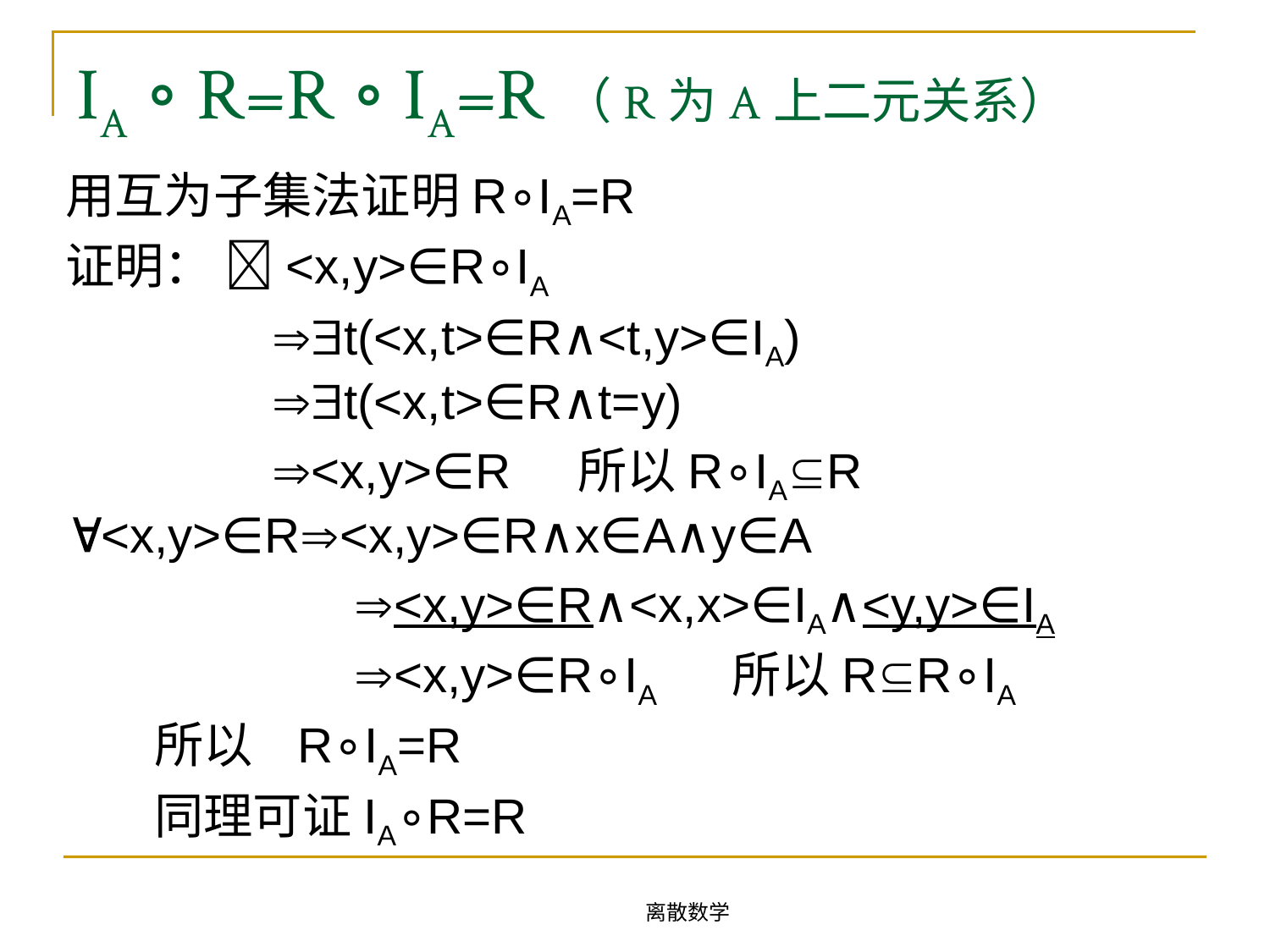

# IA ∘ R=R ∘ IA=R（R为A上二元关系）
用互为子集法证明R∘IA=R
证明： ∀<x,y>∈R∘IA
               ⇒∃t(<x,t>∈R∧<t,y>∈IA)
               ⇒∃t(<x,t>∈R∧t=y)
               ⇒<x,y>∈R    所以R∘IA⊆R
∀<x,y>∈R⇒<x,y>∈R∧x∈A∧y∈A
                     ⇒<x,y>∈R∧<x,x>∈IA∧<y,y>∈IA
                     ⇒<x,y>∈R∘IA        所以R⊆R∘IA
       所以   R∘IA=R
       同理可证IA∘R=R

离散数学
14